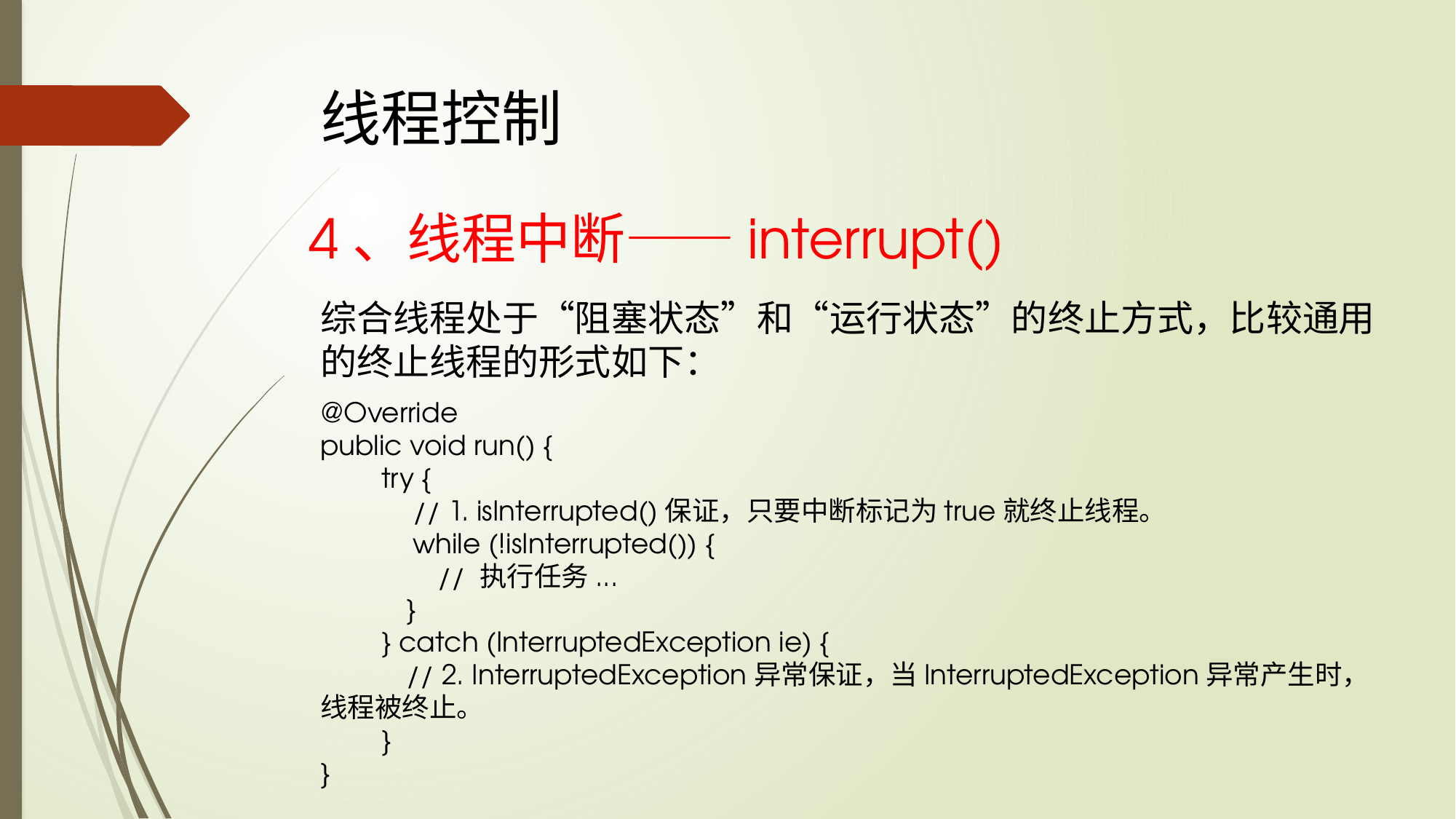

# 线程控制
4、线程中断——interrupt()
综合线程处于“阻塞状态”和“运行状态”的终止方式，比较通用的终止线程的形式如下：

@Override
public void run() {
　　try {
    　　// 1. isInterrupted()保证，只要中断标记为true就终止线程。
    　　while (!isInterrupted()) {
    　　    // 执行任务...
　　    }
　　} catch (InterruptedException ie) {
　　    // 2. InterruptedException异常保证，当InterruptedException异常产生时，线程被终止。
　　}
}